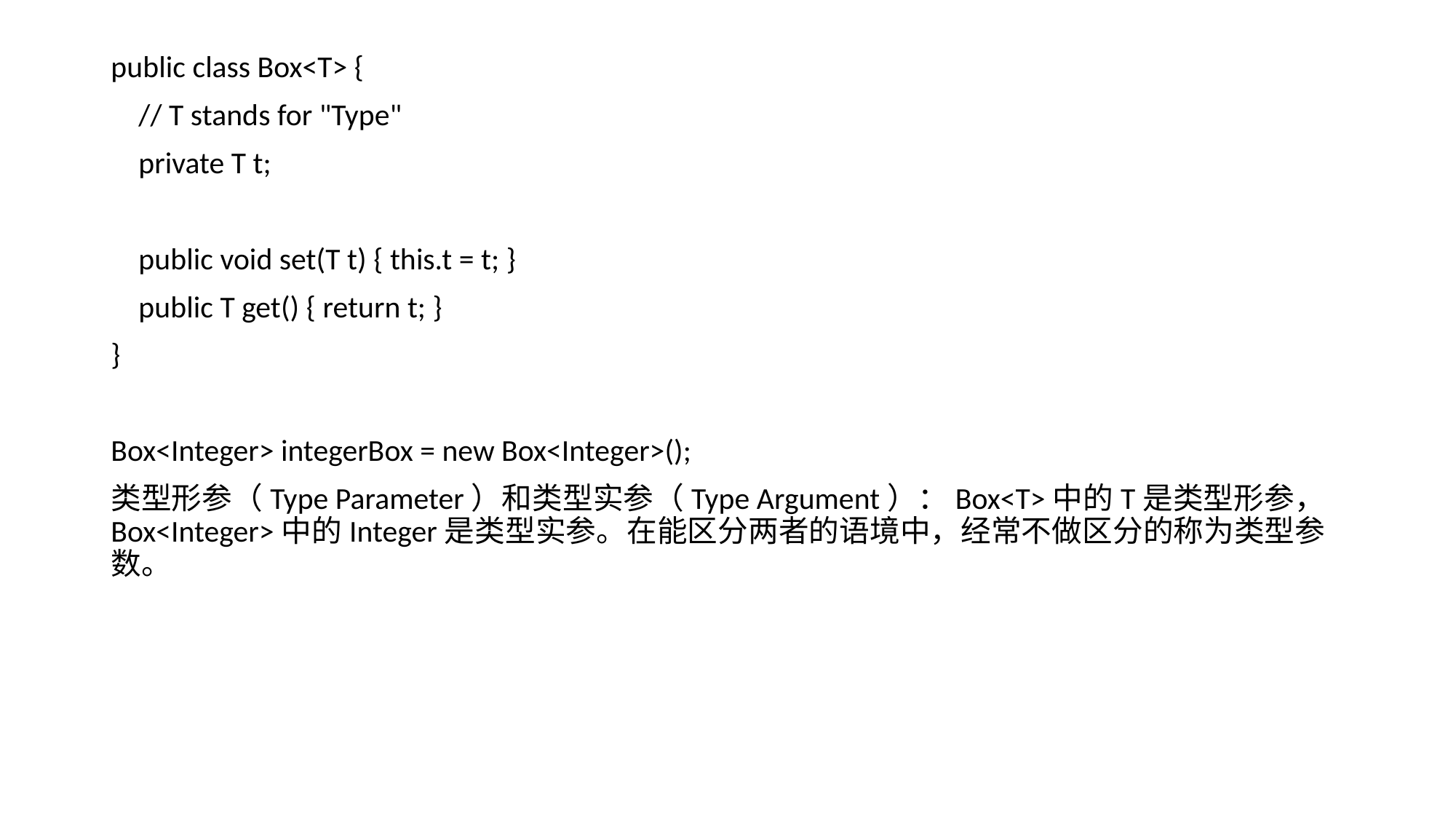

public class Box<T> {
    // T stands for "Type"
    private T t;

    public void set(T t) { this.t = t; }
    public T get() { return t; }
}

Box<Integer> integerBox = new Box<Integer>();
类型形参（Type Parameter）和类型实参（Type Argument）：Box<T>中的T是类型形参，Box<Integer>中的Integer是类型实参。在能区分两者的语境中，经常不做区分的称为类型参数。